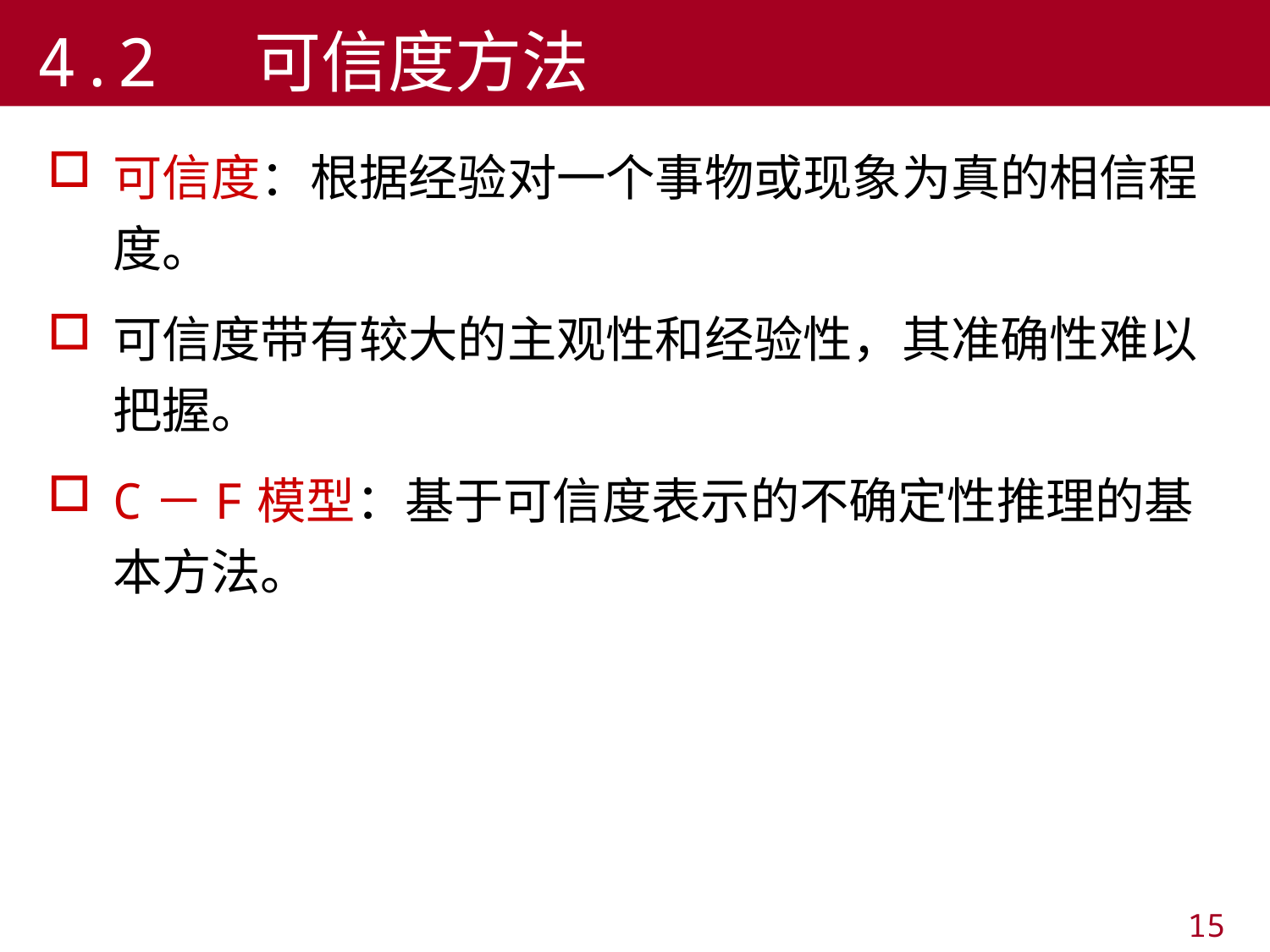

#
4.2  可信度方法
可信度：根据经验对一个事物或现象为真的相信程度。
可信度带有较大的主观性和经验性，其准确性难以把握。
C－F模型：基于可信度表示的不确定性推理的基本方法。
15